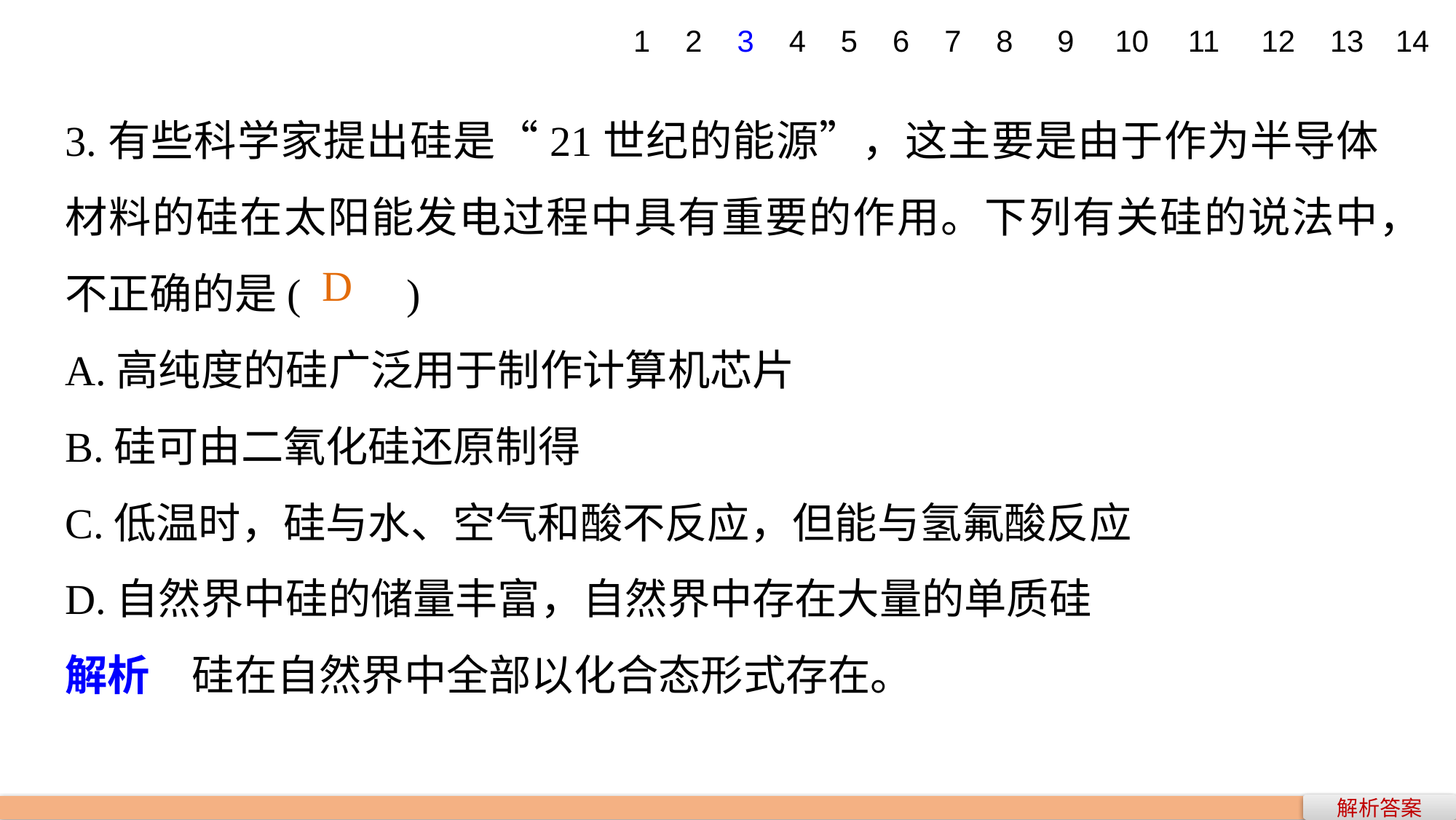

1
2
3
4
5
6
7
8
9
10
11
12
13
14
3.有些科学家提出硅是“21世纪的能源”，这主要是由于作为半导体材料的硅在太阳能发电过程中具有重要的作用。下列有关硅的说法中，不正确的是(　　)
A.高纯度的硅广泛用于制作计算机芯片
B.硅可由二氧化硅还原制得
C.低温时，硅与水、空气和酸不反应，但能与氢氟酸反应
D.自然界中硅的储量丰富，自然界中存在大量的单质硅
解析　硅在自然界中全部以化合态形式存在。
D
解析答案